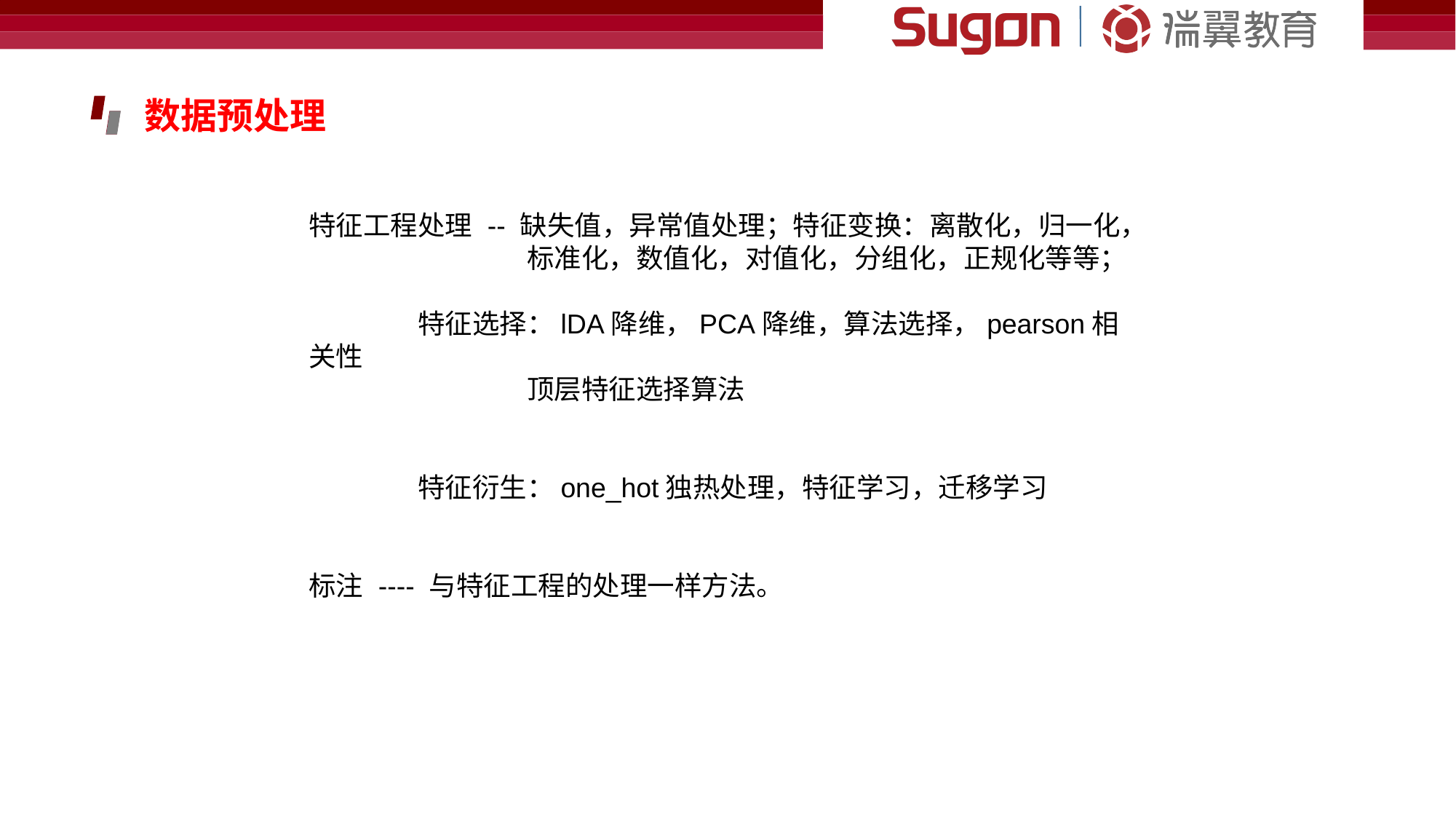

数据预处理

特征工程处理 -- 缺失值，异常值处理；特征变换：离散化，归一化，		标准化，数值化，对值化，分组化，正规化等等；

	特征选择：lDA降维，PCA降维，算法选择，pearson相关性
		顶层特征选择算法

	特征衍生：one_hot独热处理，特征学习，迁移学习

标注 ---- 与特征工程的处理一样方法。